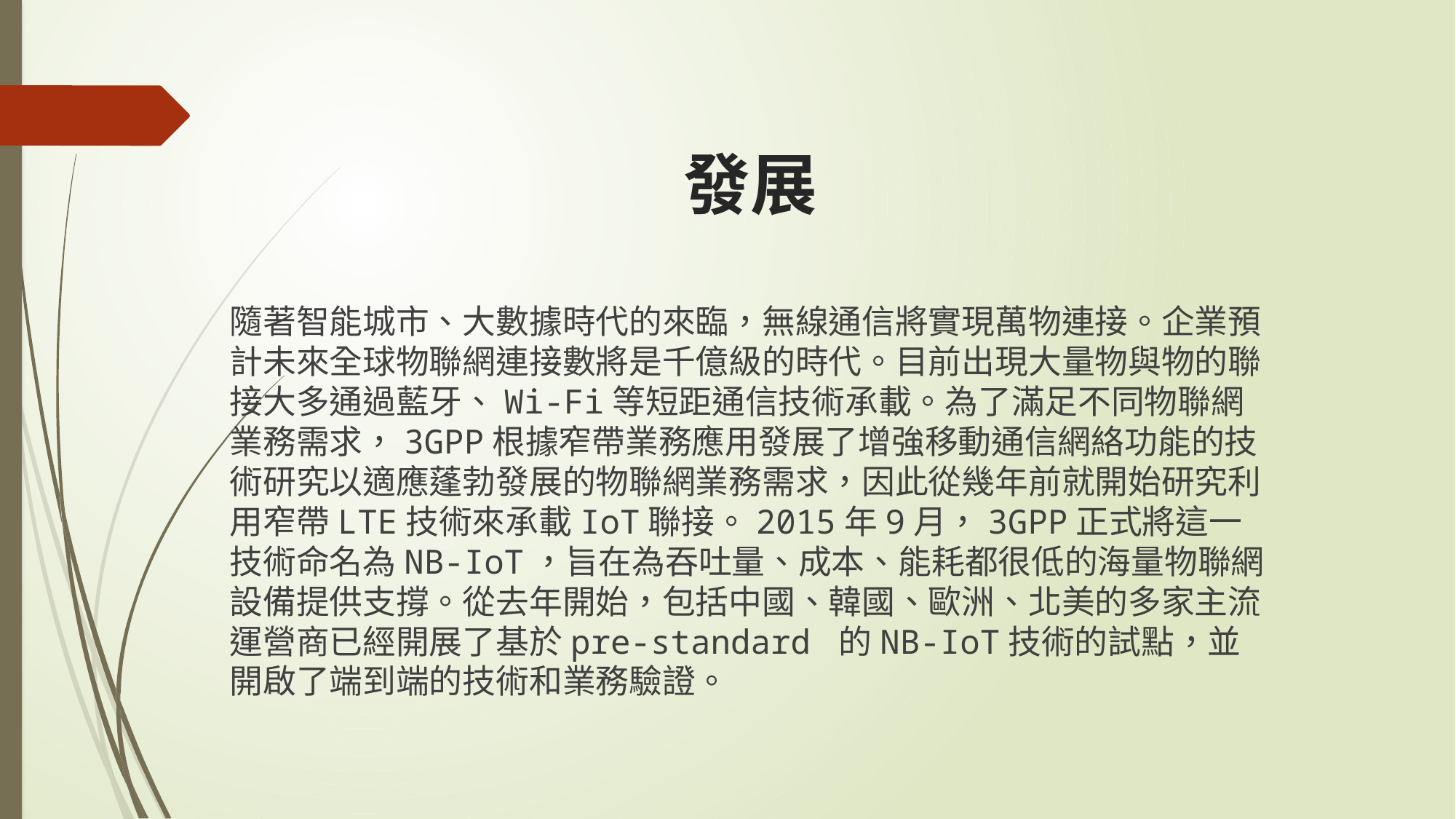

# 發展
隨著智能城市、大數據時代的來臨，無線通信將實現萬物連接。企業預計未來全球物聯網連接數將是千億級的時代。目前出現大量物與物的聯接大多通過藍牙、Wi-Fi等短距通信技術承載。為了滿足不同物聯網業務需求，3GPP根據窄帶業務應用發展了增強移動通信網絡功能的技術研究以適應蓬勃發展的物聯網業務需求，因此從幾年前就開始研究利用窄帶LTE技術來承載IoT聯接。2015年9月，3GPP正式將這一技術命名為NB-IoT，旨在為吞吐量、成本、能耗都很低的海量物聯網設備提供支撐。從去年開始，包括中國、韓國、歐洲、北美的多家主流運營商已經開展了基於pre-standard 的NB-IoT技術的試點，並開啟了端到端的技術和業務驗證。